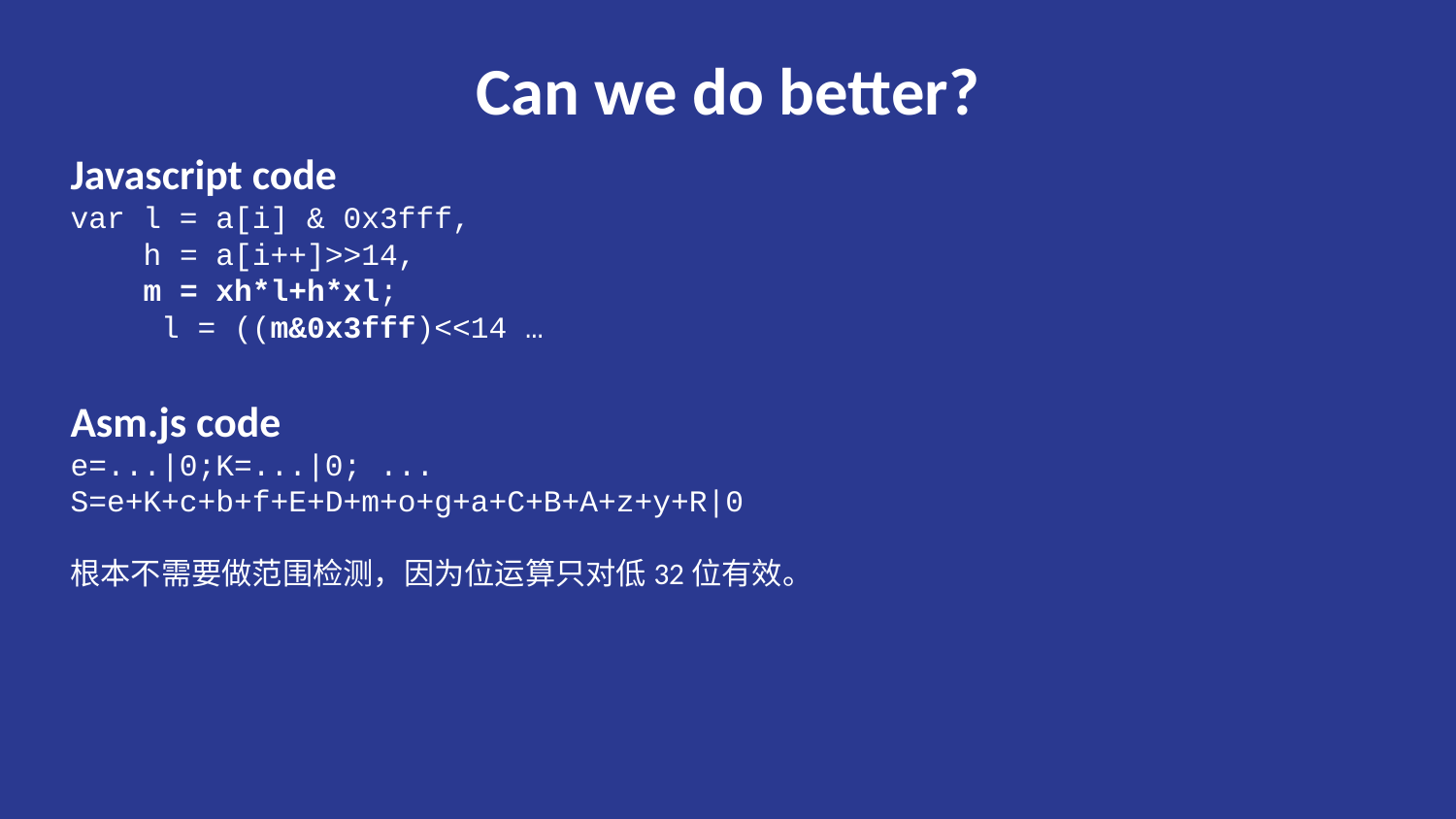

# Can we do better?
Javascript code
var l = a[i] & 0x3fff,
    h = a[i++]>>14,
    m = xh*l+h*xl;
  l = ((m&0x3fff)<<14 …

Asm.js code
e=...|0;K=...|0; ...
S=e+K+c+b+f+E+D+m+o+g+a+C+B+A+z+y+R|0

根本不需要做范围检测，因为位运算只对低32位有效。